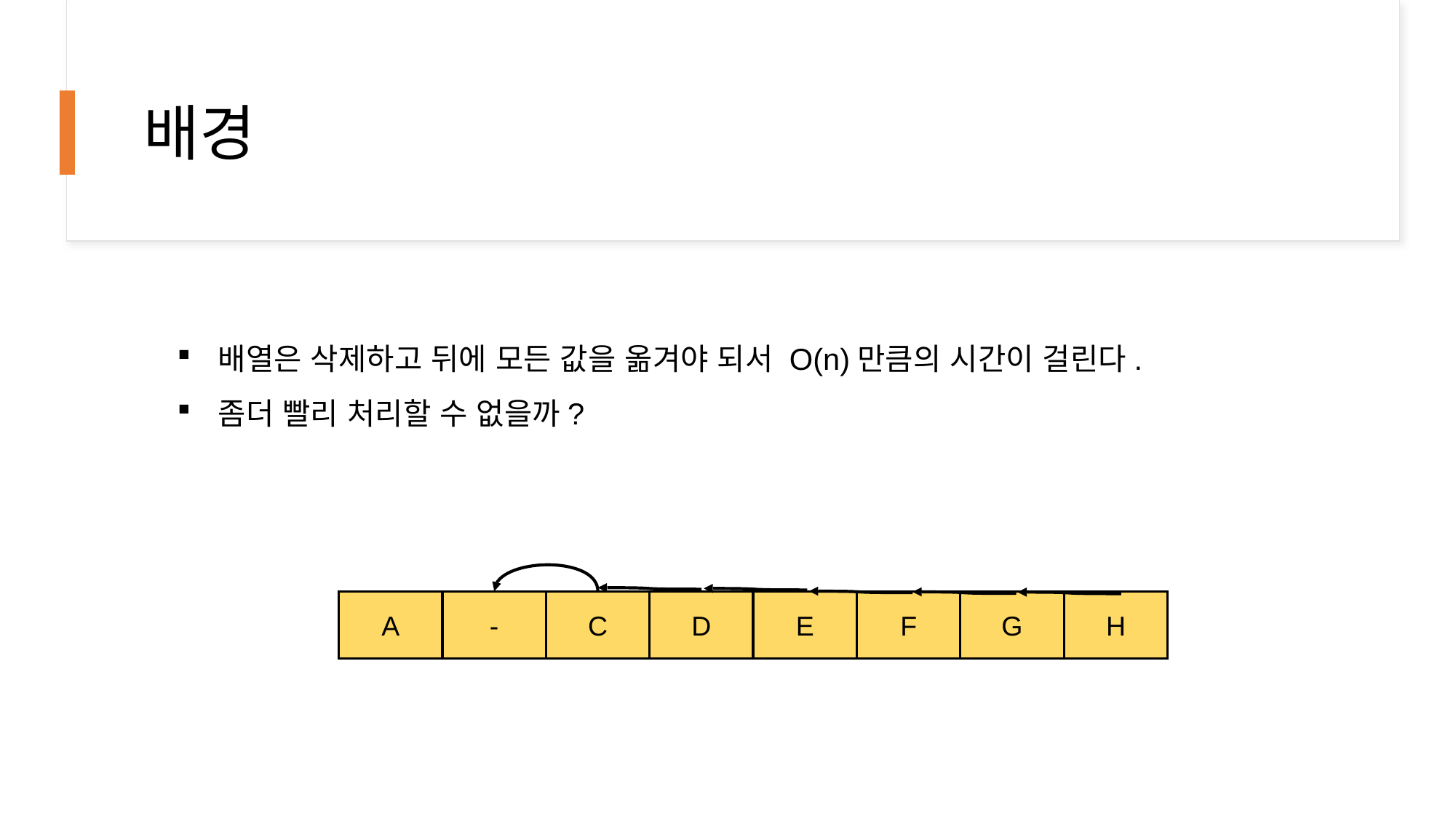

# 배경

배열은 삭제하고 뒤에 모든 값을 옮겨야 되서 O(n)만큼의 시간이 걸린다.
좀더 빨리 처리할 수 없을까?
A
-
C
D
E
F
G
H